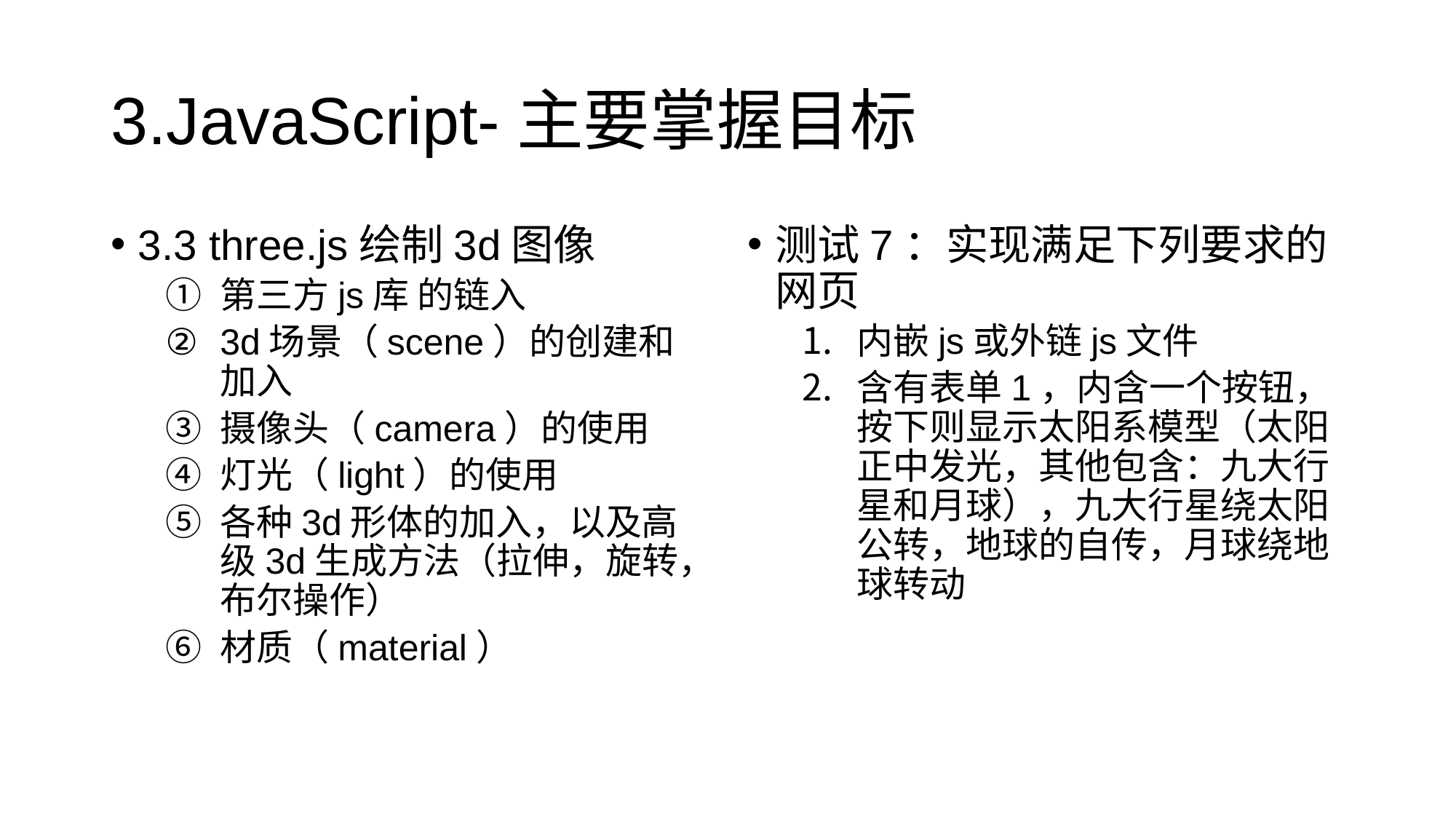

# 3.JavaScript-主要掌握目标
3.3 three.js绘制3d图像
第三方js库 的链入
3d场景（scene）的创建和加入
摄像头（camera）的使用
灯光（light）的使用
各种3d形体的加入，以及高级3d生成方法（拉伸，旋转，布尔操作）
材质（material）
测试7：实现满足下列要求的网页
内嵌js或外链js文件
含有表单1，内含一个按钮，按下则显示太阳系模型（太阳正中发光，其他包含：九大行星和月球），九大行星绕太阳公转，地球的自传，月球绕地球转动